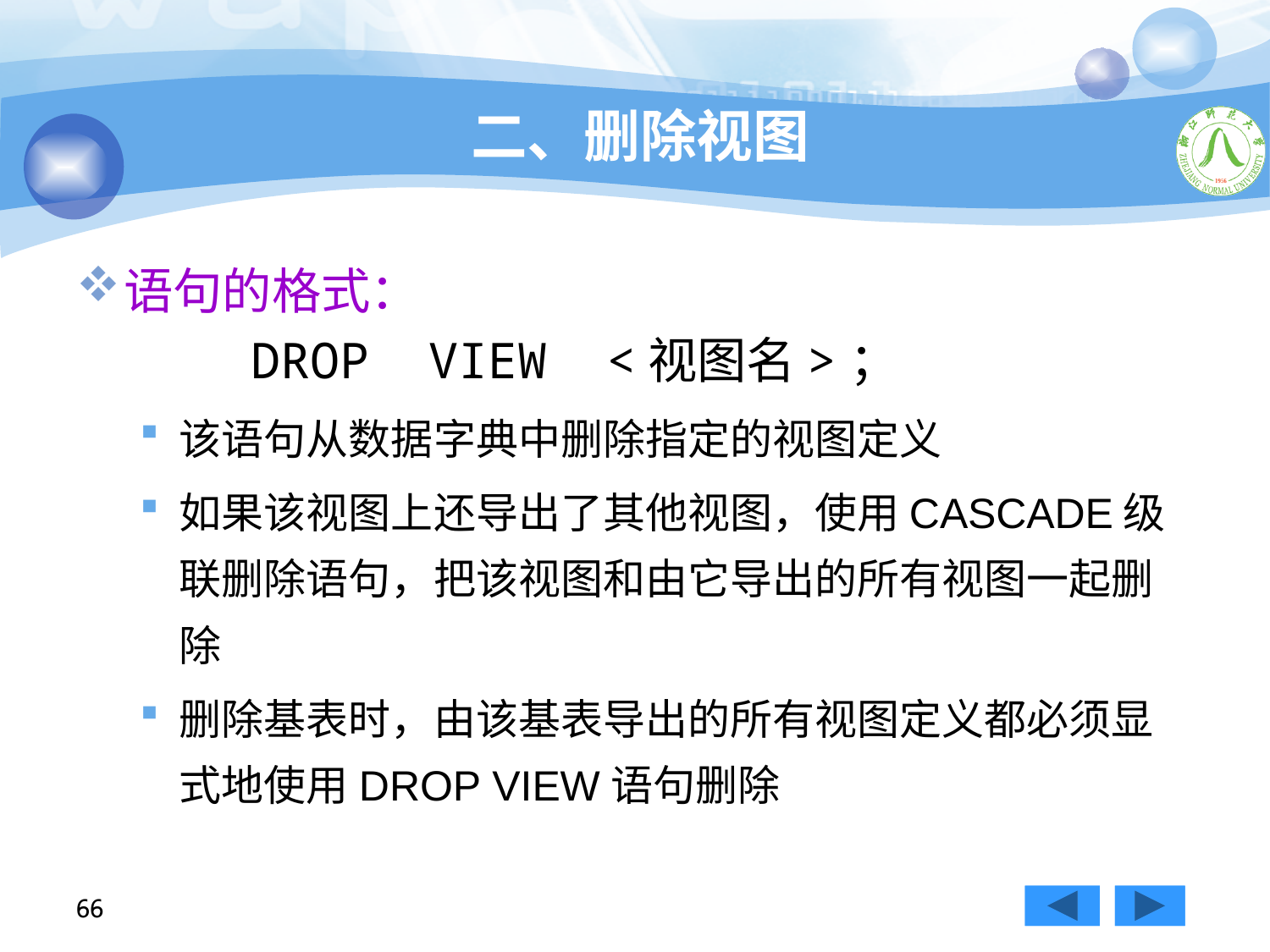

# 二、删除视图
语句的格式：
		DROP  VIEW  <视图名>；
该语句从数据字典中删除指定的视图定义
如果该视图上还导出了其他视图，使用CASCADE级联删除语句，把该视图和由它导出的所有视图一起删除
删除基表时，由该基表导出的所有视图定义都必须显式地使用DROP VIEW语句删除
66